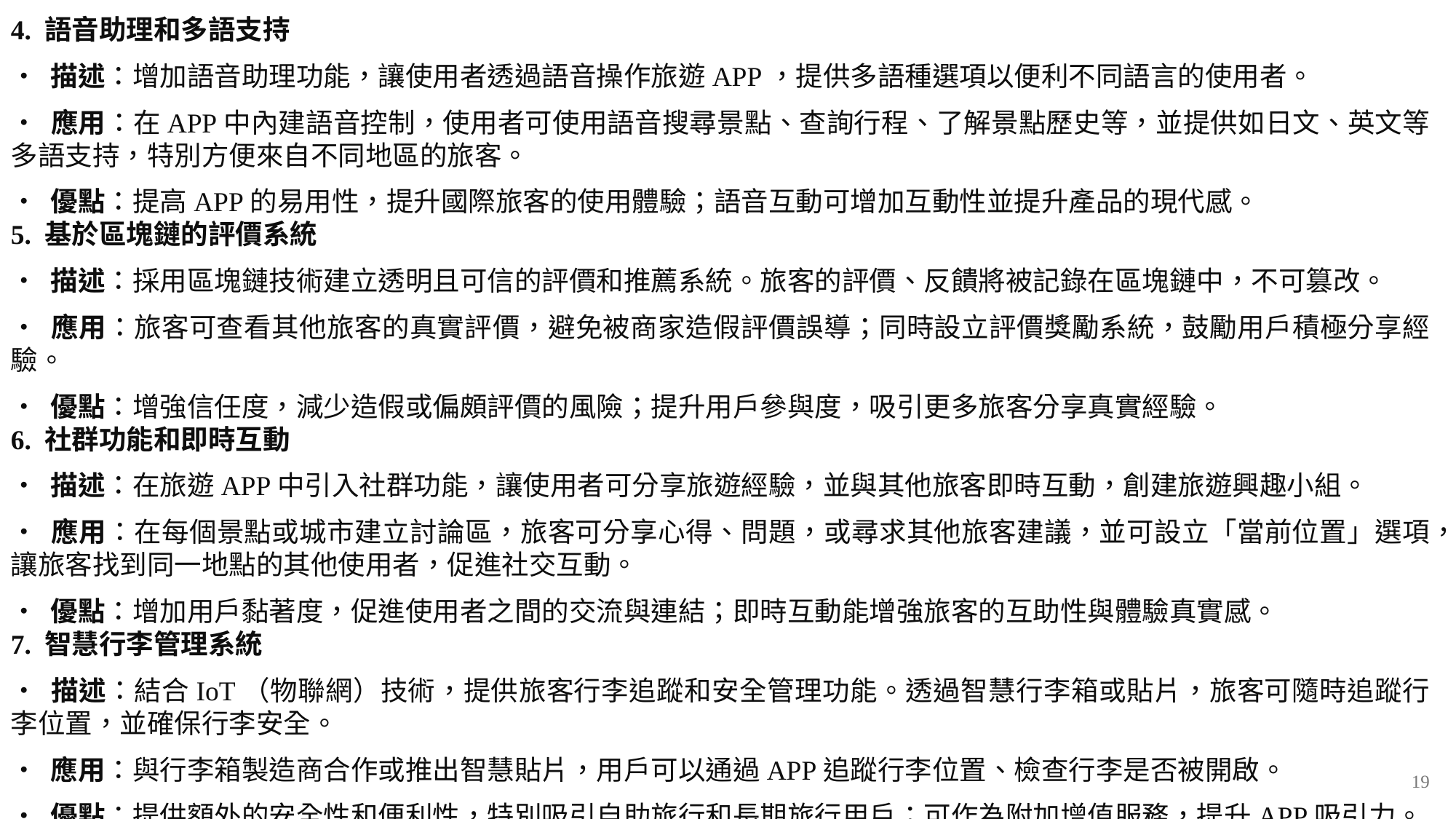

4. 語音助理和多語支持
• 描述：增加語音助理功能，讓使用者透過語音操作旅遊APP，提供多語種選項以便利不同語言的使用者。
• 應用：在APP中內建語音控制，使用者可使用語音搜尋景點、查詢行程、了解景點歷史等，並提供如日文、英文等多語支持，特別方便來自不同地區的旅客。
• 優點：提高APP的易用性，提升國際旅客的使用體驗；語音互動可增加互動性並提升產品的現代感。
5. 基於區塊鏈的評價系統
• 描述：採用區塊鏈技術建立透明且可信的評價和推薦系統。旅客的評價、反饋將被記錄在區塊鏈中，不可篡改。
• 應用：旅客可查看其他旅客的真實評價，避免被商家造假評價誤導；同時設立評價獎勵系統，鼓勵用戶積極分享經驗。
• 優點：增強信任度，減少造假或偏頗評價的風險；提升用戶參與度，吸引更多旅客分享真實經驗。
6. 社群功能和即時互動
• 描述：在旅遊APP中引入社群功能，讓使用者可分享旅遊經驗，並與其他旅客即時互動，創建旅遊興趣小組。
• 應用：在每個景點或城市建立討論區，旅客可分享心得、問題，或尋求其他旅客建議，並可設立「當前位置」選項，讓旅客找到同一地點的其他使用者，促進社交互動。
• 優點：增加用戶黏著度，促進使用者之間的交流與連結；即時互動能增強旅客的互助性與體驗真實感。
7. 智慧行李管理系統
• 描述：結合IoT（物聯網）技術，提供旅客行李追蹤和安全管理功能。透過智慧行李箱或貼片，旅客可隨時追蹤行李位置，並確保行李安全。
• 應用：與行李箱製造商合作或推出智慧貼片，用戶可以通過APP追蹤行李位置、檢查行李是否被開啟。
• 優點：提供額外的安全性和便利性，特別吸引自助旅行和長期旅行用戶；可作為附加增值服務，提升APP吸引力。
19